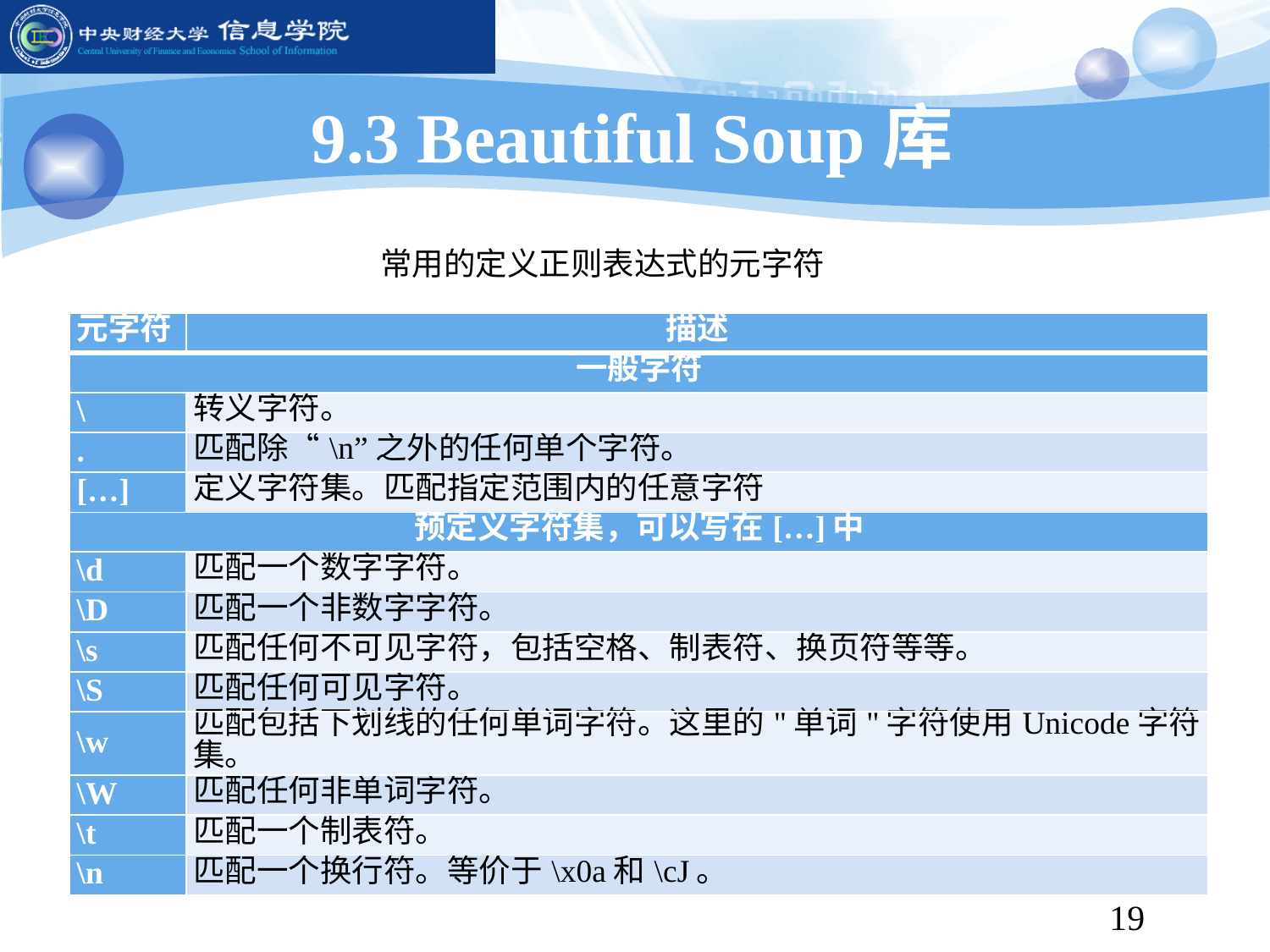

9.3 Beautiful Soup库
常用的定义正则表达式的元字符
| 元字符 | 描述 |
| --- | --- |
| 一般字符 |  |
| \ | 转义字符。 |
| . | 匹配除“\n”之外的任何单个字符。 |
| […] | 定义字符集。匹配指定范围内的任意字符 |
| 预定义字符集，可以写在[…]中 |  |
| \d | 匹配一个数字字符。 |
| \D | 匹配一个非数字字符。 |
| \s | 匹配任何不可见字符，包括空格、制表符、换页符等等。 |
| \S | 匹配任何可见字符。 |
| \w | 匹配包括下划线的任何单词字符。这里的"单词"字符使用Unicode字符集。 |
| \W | 匹配任何非单词字符。 |
| \t | 匹配一个制表符。 |
| \n | 匹配一个换行符。等价于\x0a和\cJ。 |
9.2 Requests库